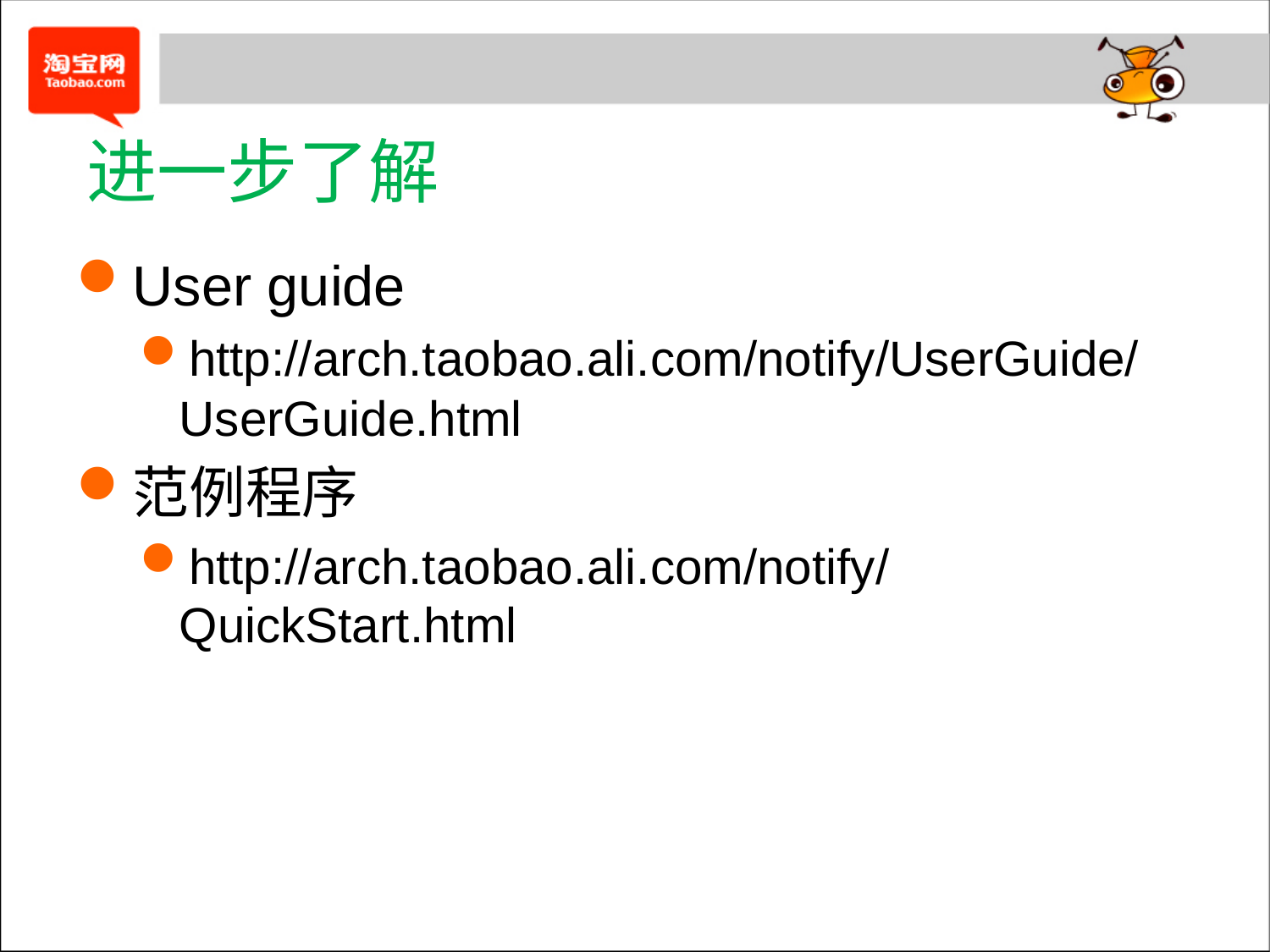

# 进一步了解
User guide
http://arch.taobao.ali.com/notify/UserGuide/UserGuide.html
范例程序
http://arch.taobao.ali.com/notify/QuickStart.html